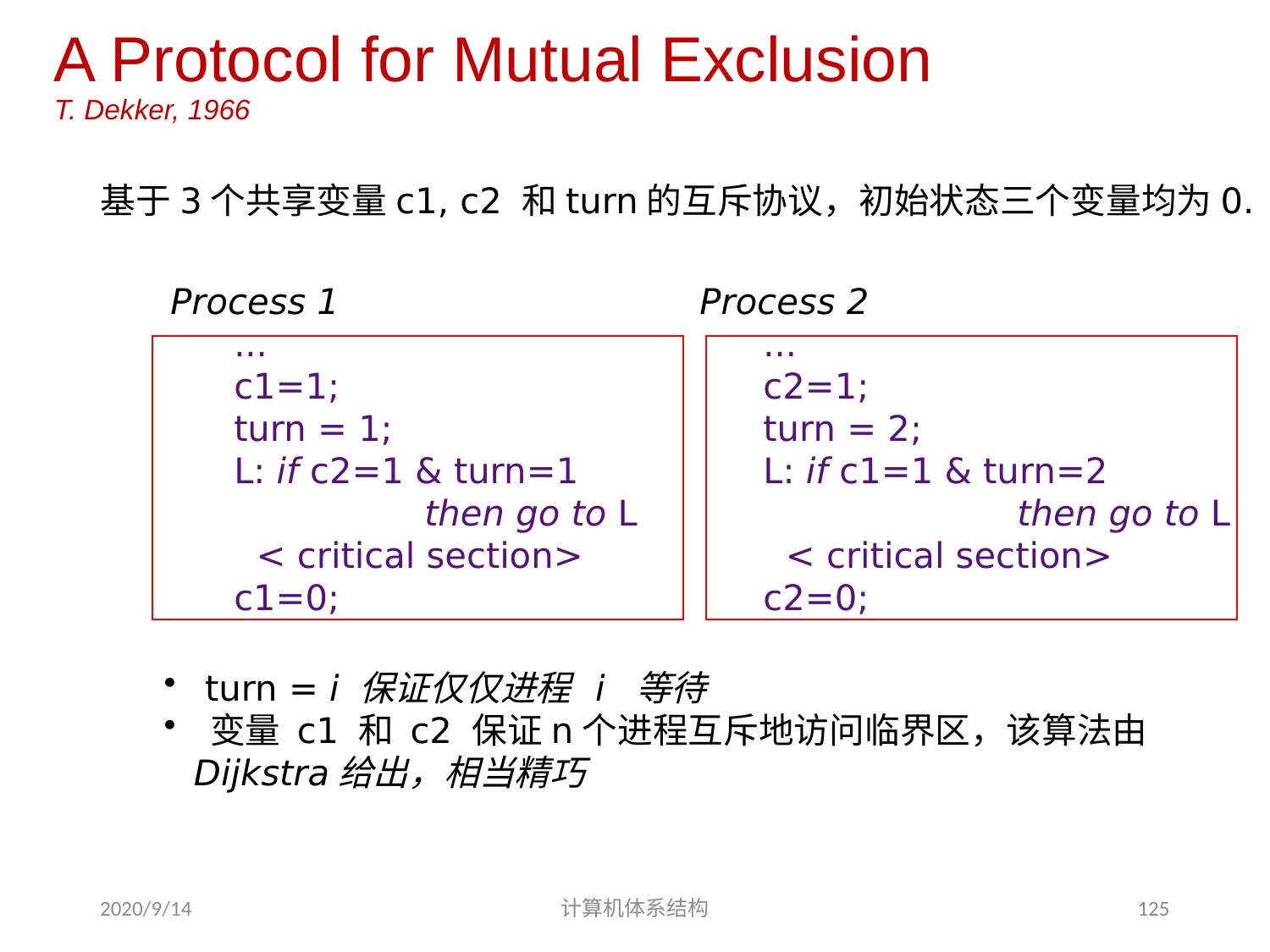

# A Protocol for Mutual Exclusion T. Dekker, 1966
基于3个共享变量c1, c2 和turn的互斥协议，初始状态三个变量均为0.
Process 1
...
c1=1;
turn = 1;
L: if c2=1 & turn=1
	then go to L
  < critical section>
c1=0;
Process 2
...
c2=1;
turn = 2;
L: if c1=1 & turn=2
		then go to L
  < critical section>
c2=0;

 turn = i 保证仅仅进程  i  等待
 变量 c1 和 c2 保证n个进程互斥地访问临界区，该算法由 Dijkstra给出，相当精巧
2020/9/14
计算机体系结构
125